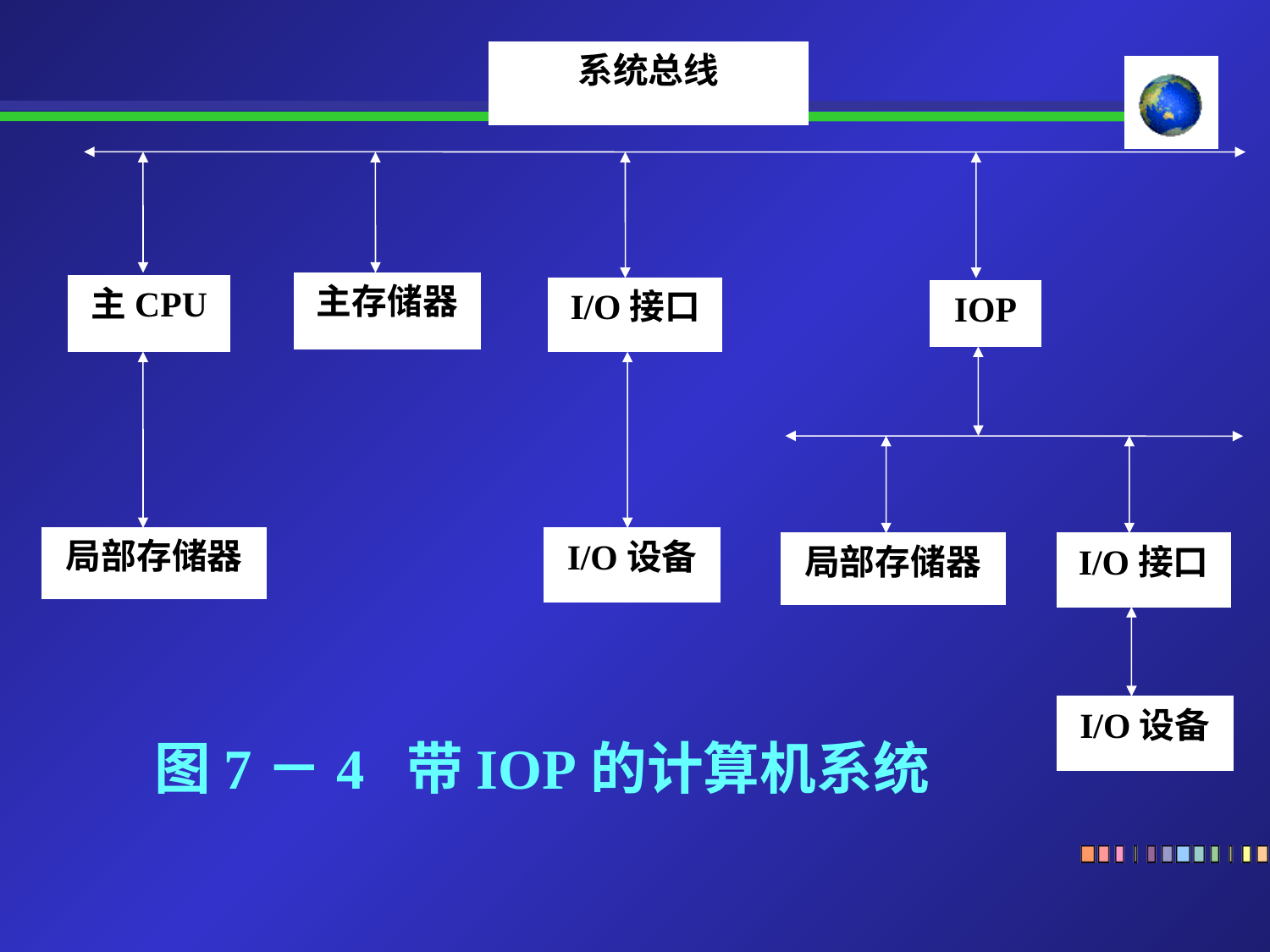

系统总线

主存储器
主CPU
I/O接口
IOP

局部存储器
I/O设备
局部存储器
I/O接口

I/O设备
图7－4  带IOP的计算机系统
8